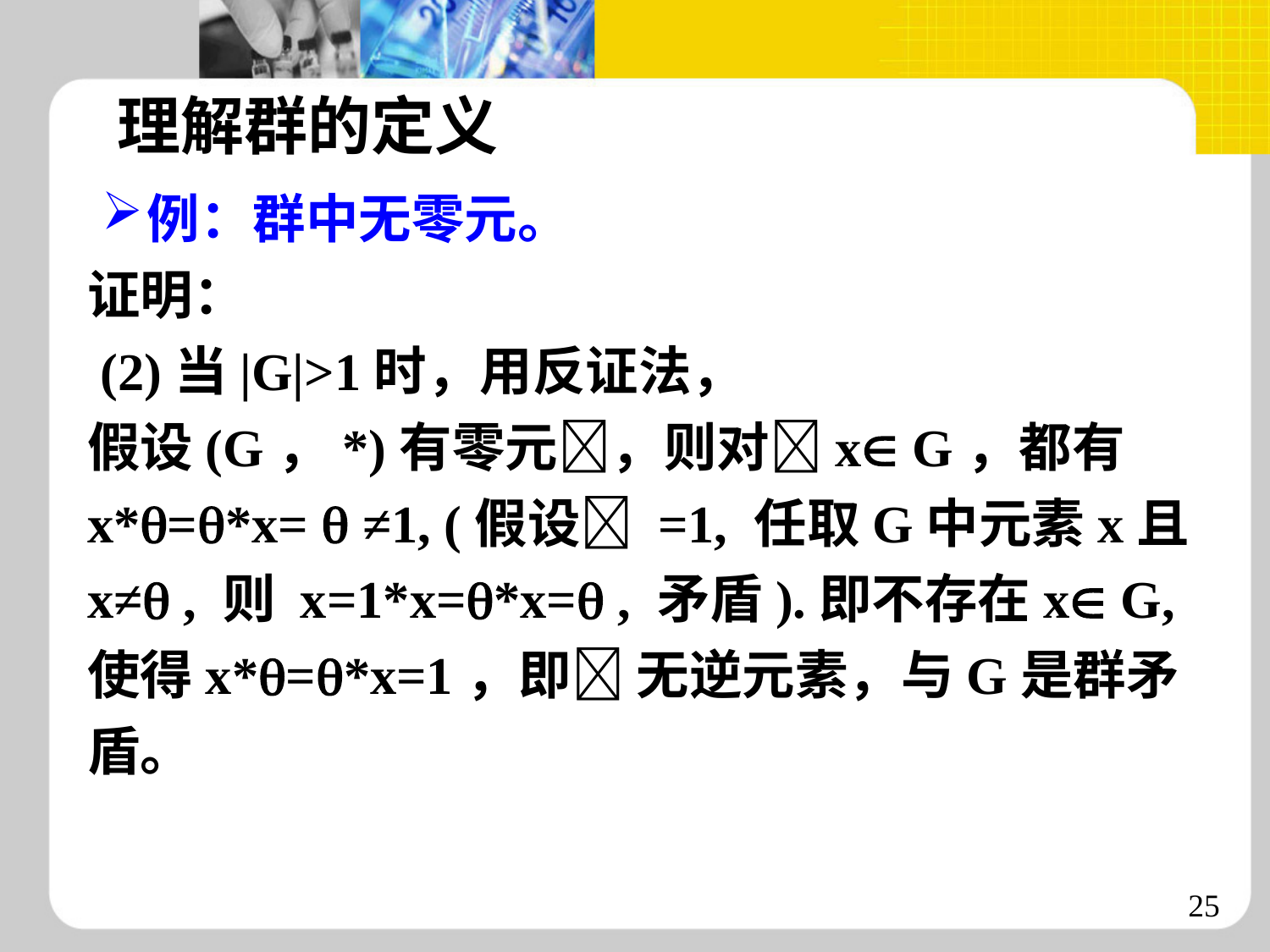

理解群的定义
例：群中无零元。
证明：
 (2)当|G|>1时，用反证法，
假设(G，*)有零元θ，则对∀x∈ G，都有x*θ=θ*x= θ ≠1, (假设θ =1, 任取G中元素x且x≠θ , 则 x=1*x=θ*x=θ , 矛盾).即不存在x∈ G, 使得x*θ=θ*x=1，即θ 无逆元素，与G是群矛盾。
25